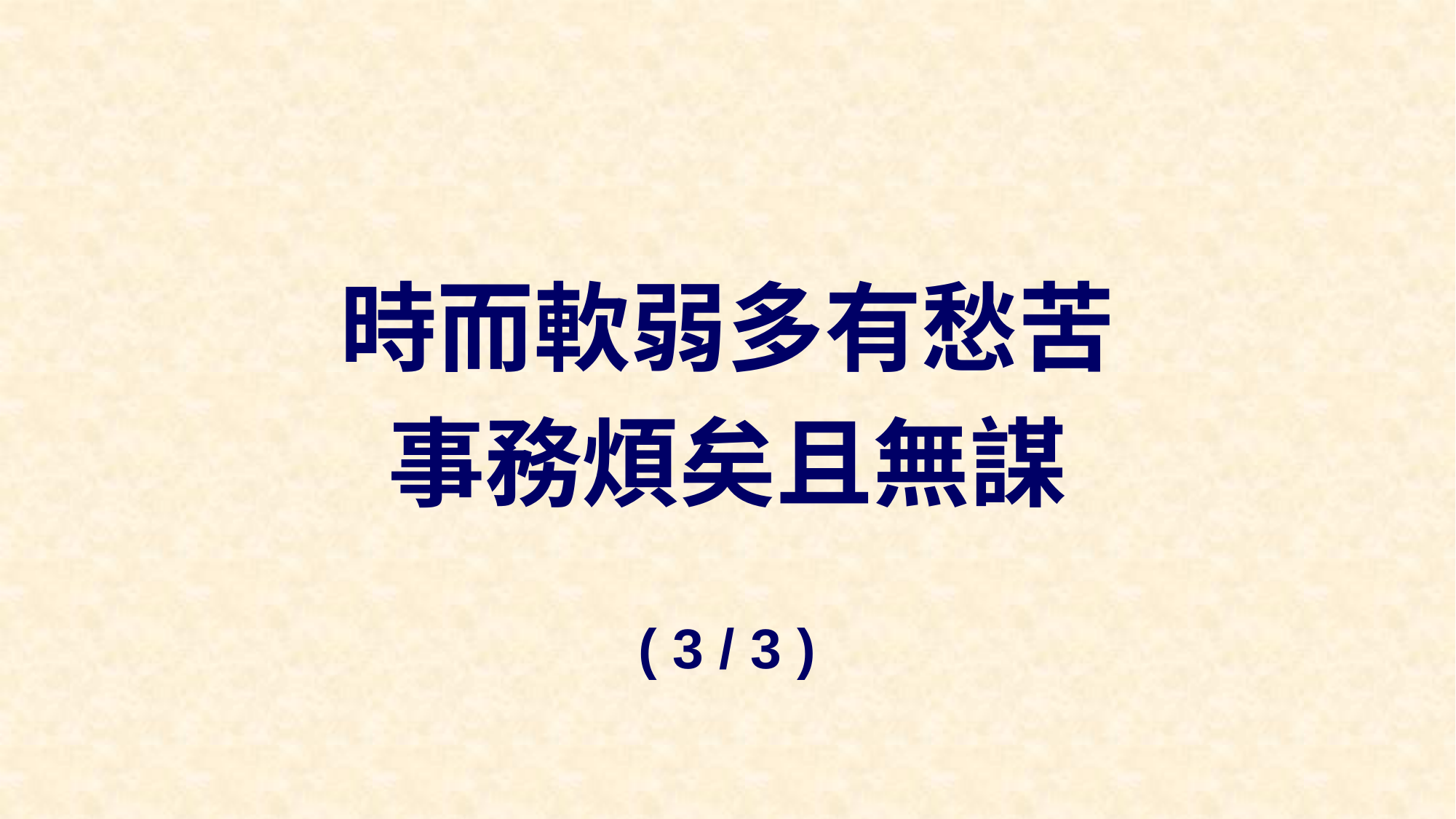

時而軟弱多有愁苦
事務煩矣且無謀
( 3 / 3 )